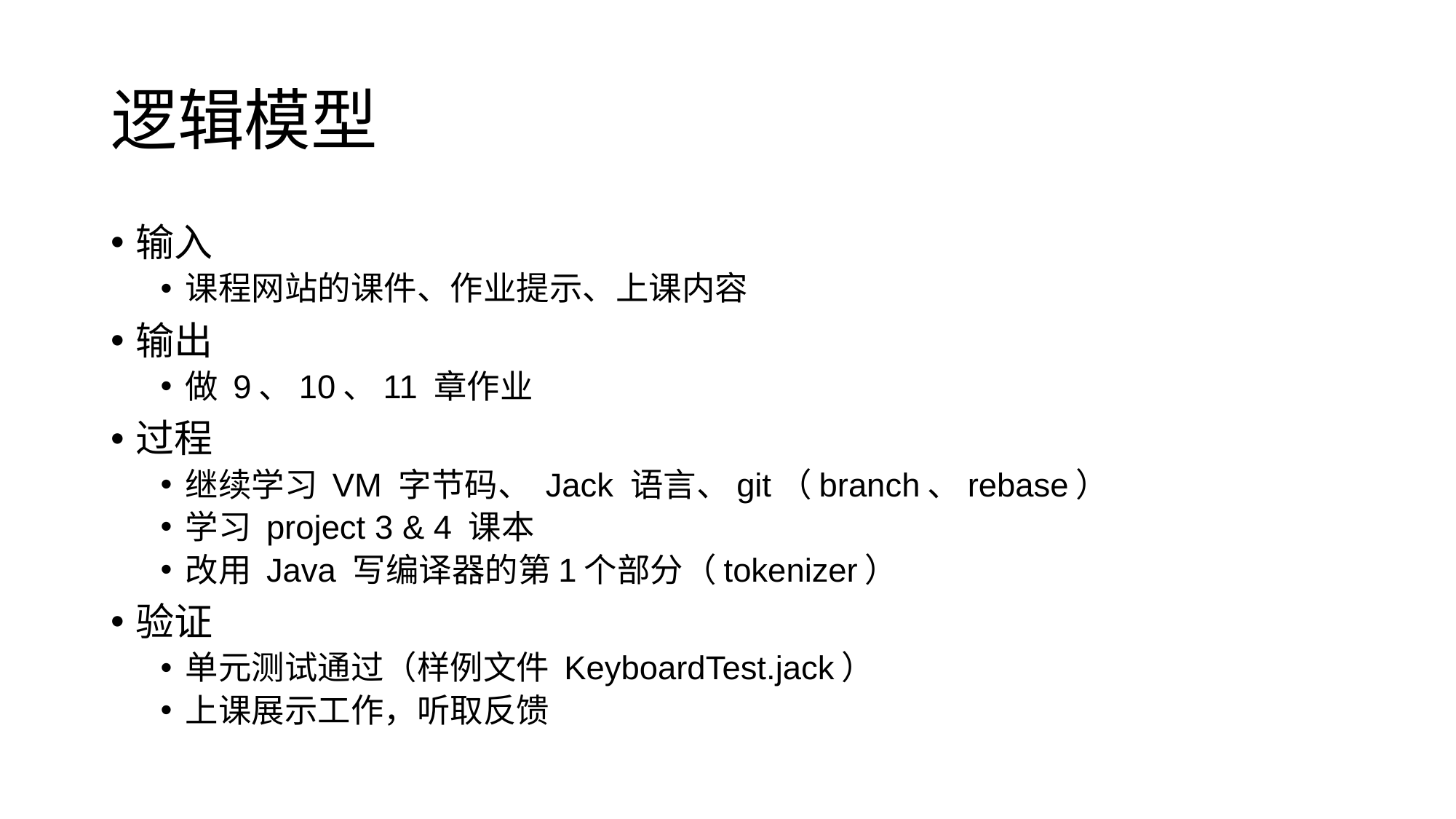

# 逻辑模型
输入
课程网站的课件、作业提示、上课内容
输出
做 9、10、11 章作业
过程
继续学习 VM 字节码、 Jack 语言、git（branch、rebase）
学习 project 3 & 4 课本
改用 Java 写编译器的第1个部分（tokenizer）
验证
单元测试通过（样例文件 KeyboardTest.jack）
上课展示工作，听取反馈